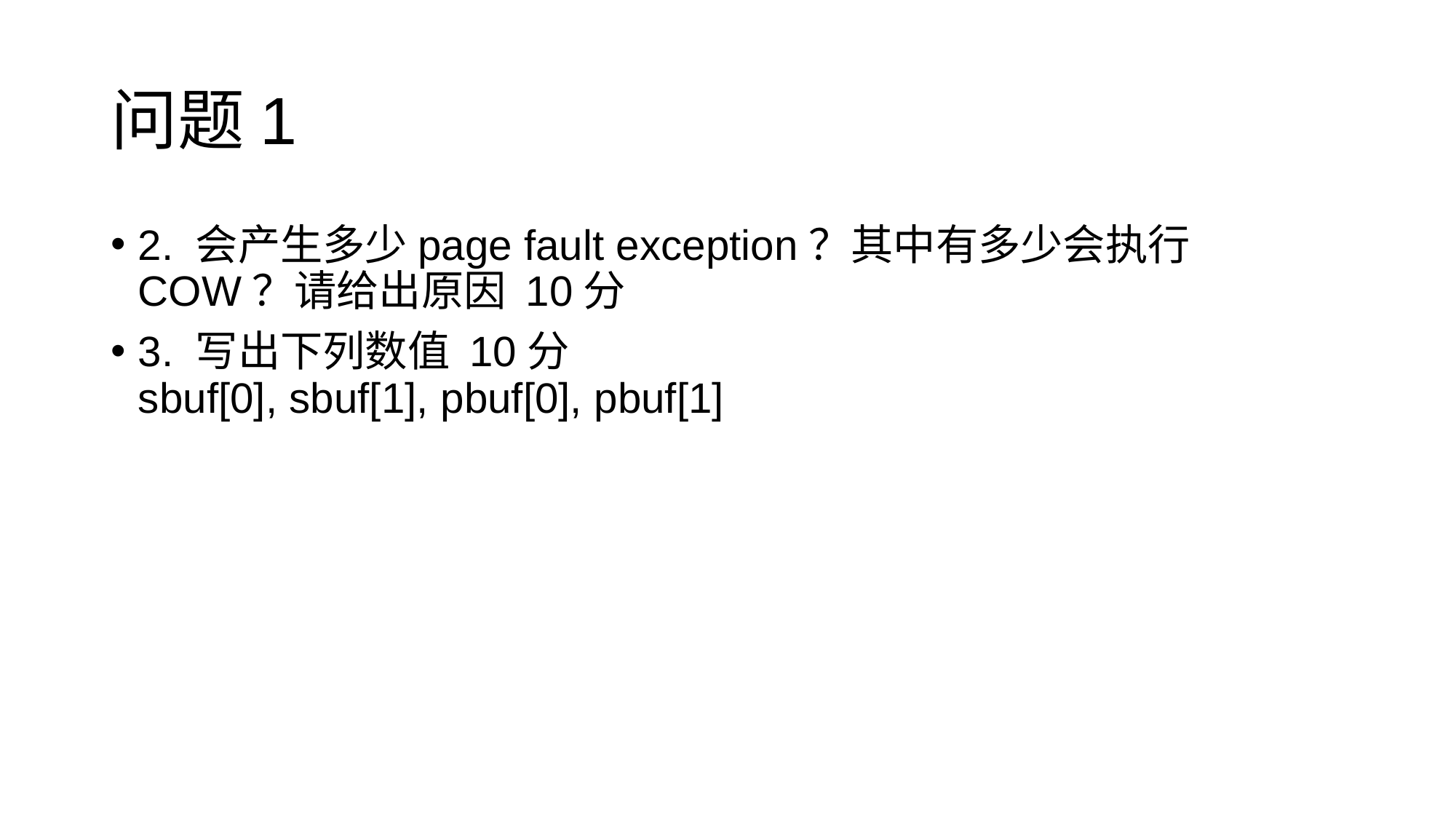

# 问题1
2. 会产生多少page fault exception？其中有多少会执行COW？请给出原因 10分
3. 写出下列数值 10分
sbuf[0], sbuf[1], pbuf[0], pbuf[1]